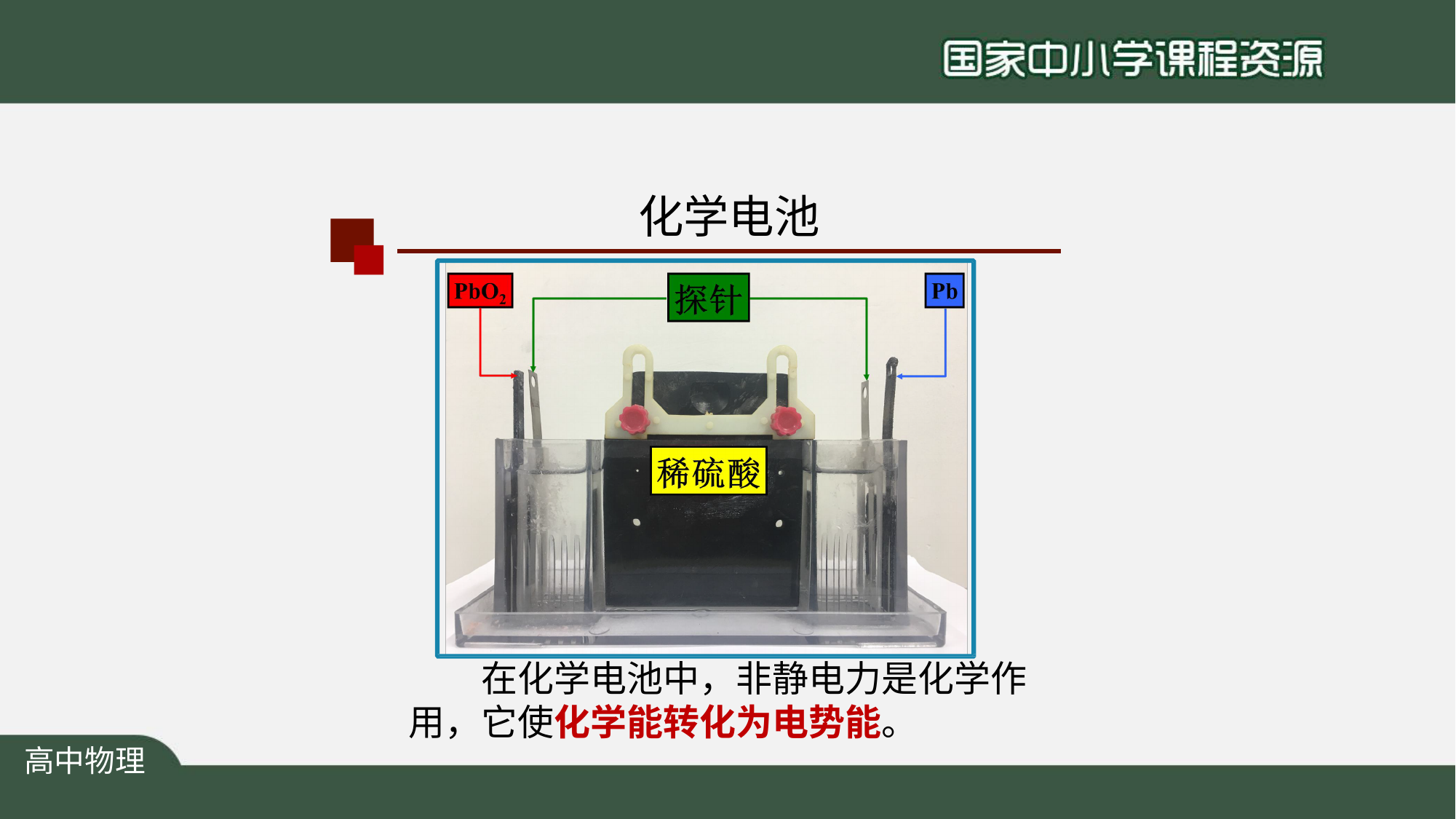

# 化学电池

在化学电池中，非静电力是化学作 用，它使化学能转化为电势能。
高中物理